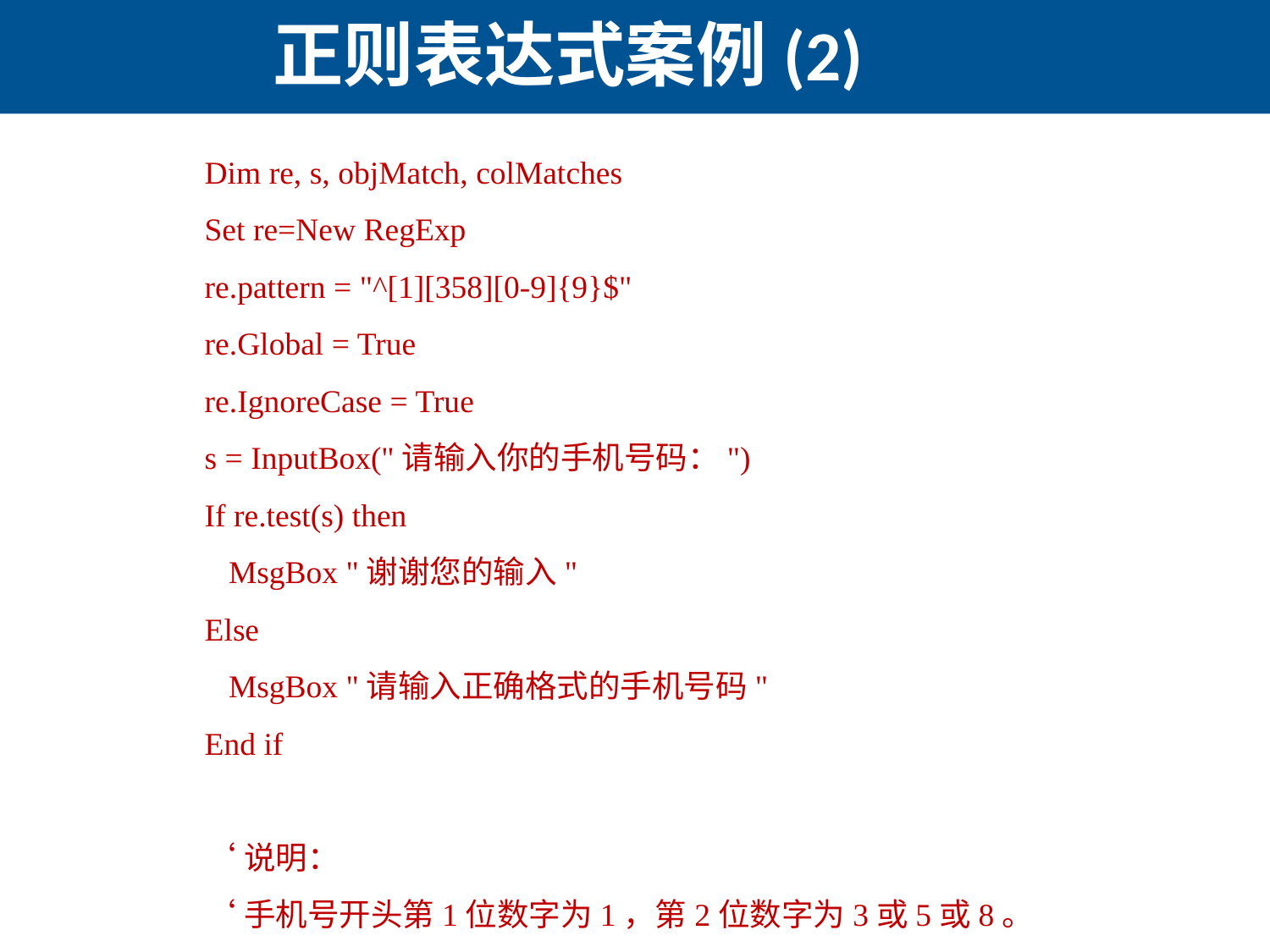

# 正则表达式案例(2)
Dim re, s, objMatch, colMatches
Set re=New RegExp
re.pattern = "^[1][358][0-9]{9}$"
re.Global = True
re.IgnoreCase = True
s = InputBox("请输入你的手机号码：")
If re.test(s) then
   MsgBox "谢谢您的输入"
Else
   MsgBox "请输入正确格式的手机号码"
End if

‘说明：
‘手机号开头第1位数字为1，第2位数字为3或5或8。